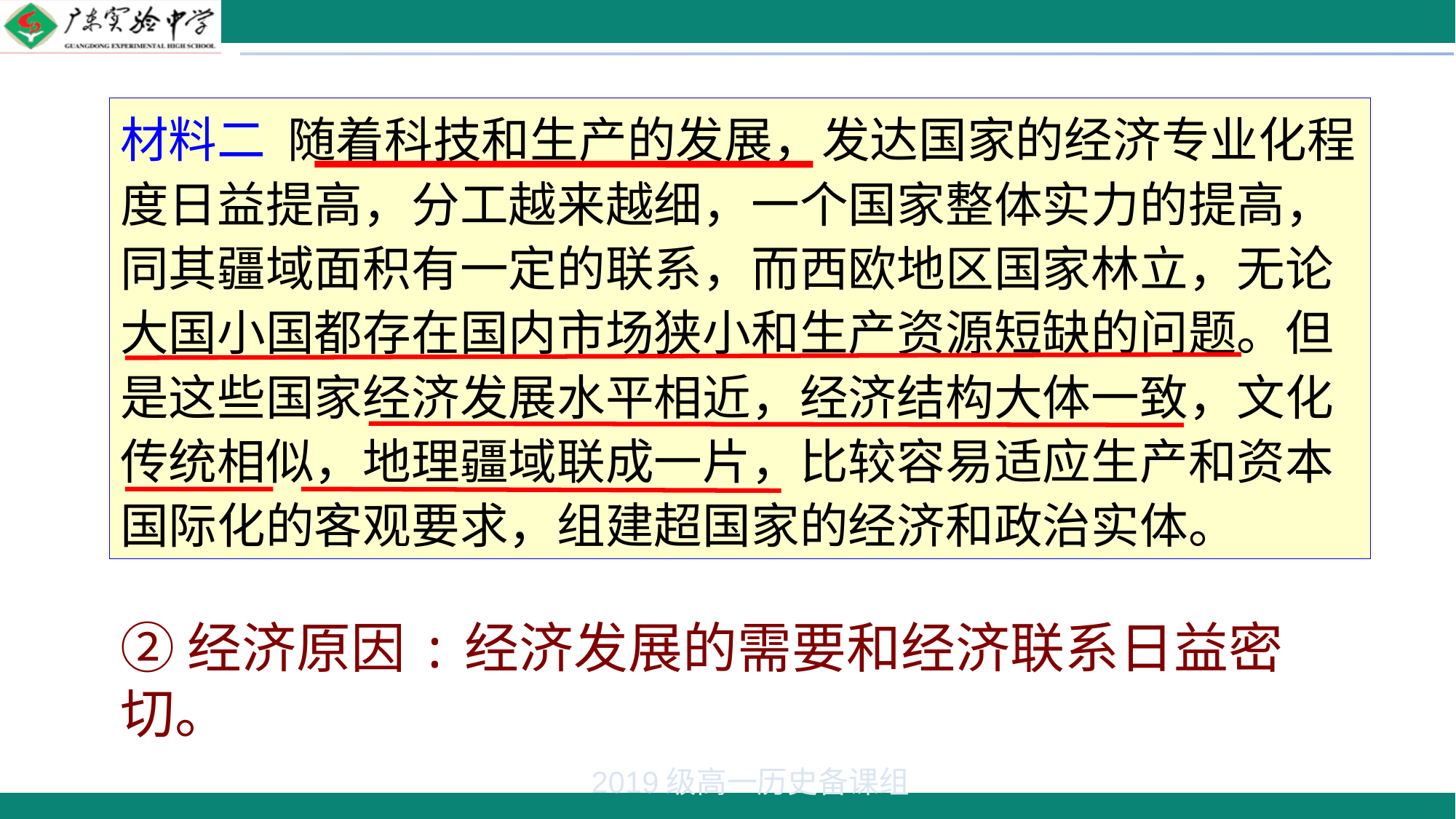

材料二  随着科技和生产的发展，发达国家的经济专业化程度日益提高，分工越来越细，一个国家整体实力的提高，同其疆域面积有一定的联系，而西欧地区国家林立，无论大国小国都存在国内市场狭小和生产资源短缺的问题。但是这些国家经济发展水平相近，经济结构大体一致，文化传统相似，地理疆域联成一片，比较容易适应生产和资本国际化的客观要求，组建超国家的经济和政治实体。

②经济原因:经济发展的需要和经济联系日益密切。